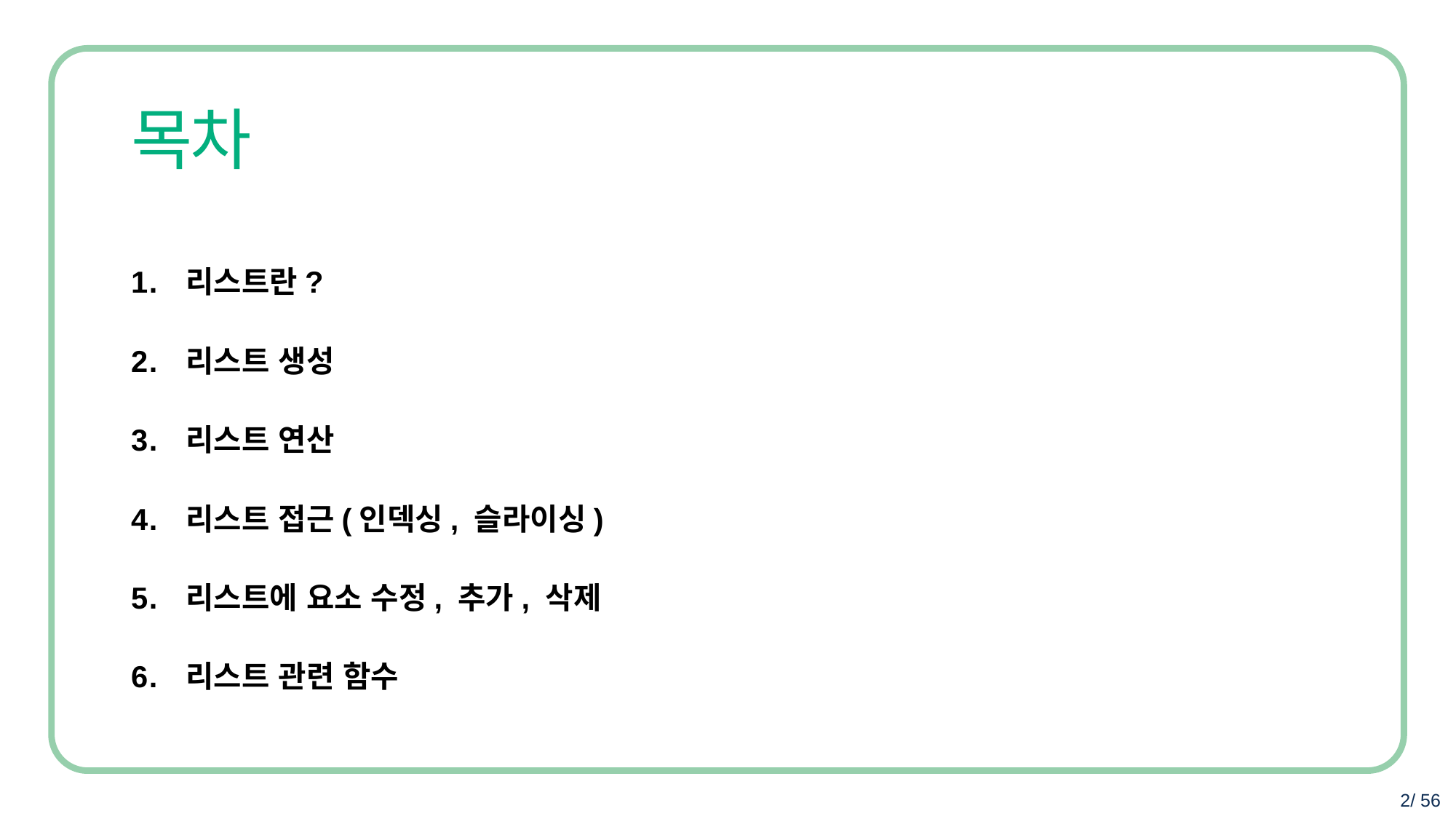

리스트란?
리스트 생성
리스트 연산
리스트 접근(인덱싱, 슬라이싱)
리스트에 요소 수정, 추가, 삭제
리스트 관련 함수